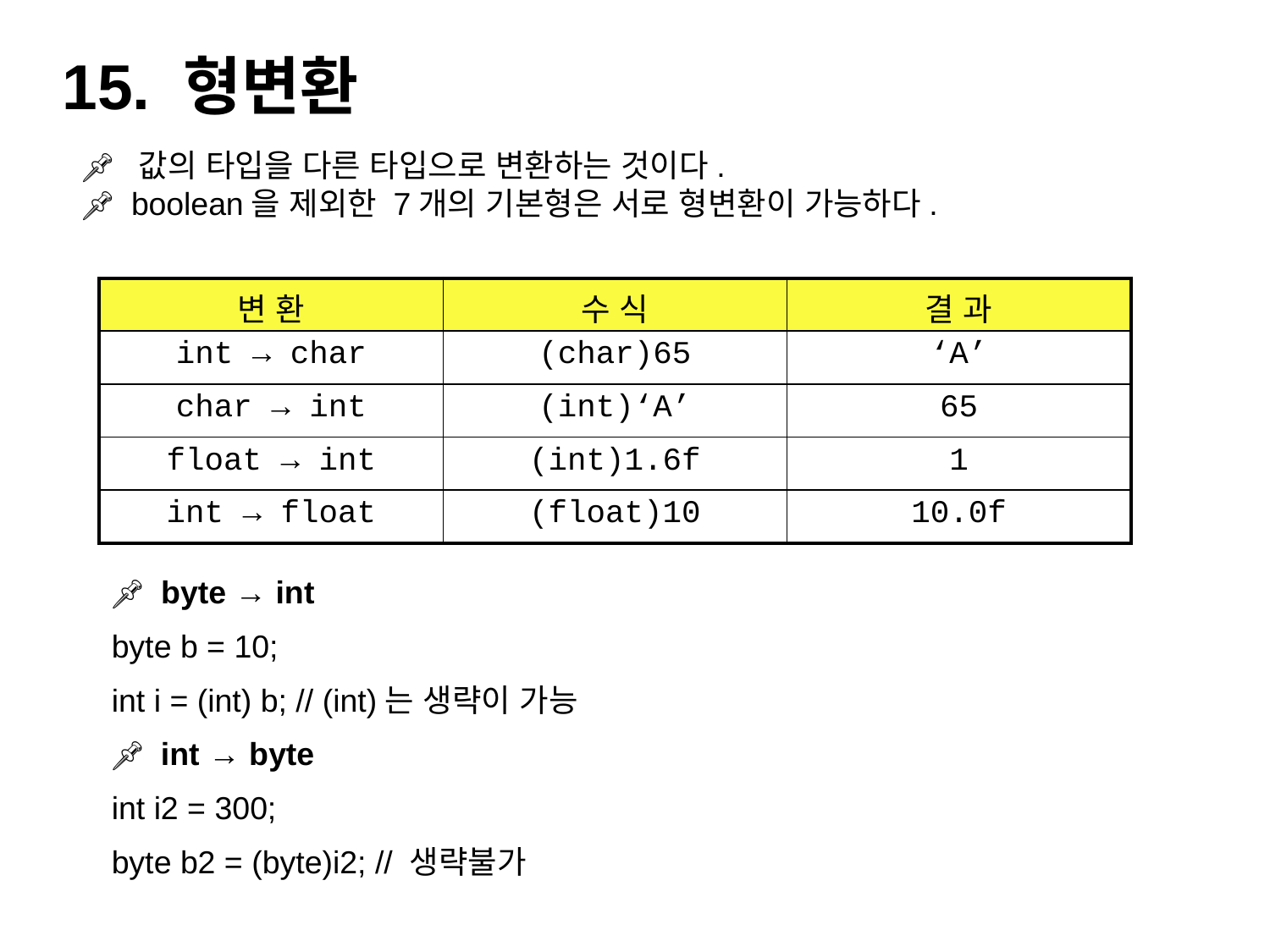

15. 형변환
📌  값의 타입을 다른 타입으로 변환하는 것이다.
📌  boolean을 제외한 7개의 기본형은 서로 형변환이 가능하다.

| 변 환 | 수 식 | 결 과 |
| --- | --- | --- |
| int → char | (char)65 | ‘A’ |
| char → int | (int)‘A’ | 65 |
| float → int | (int)1.6f | 1 |
| int → float | (float)10 | 10.0f |
📌  byte → int
byte b = 10;
int i = (int) b; // (int)는 생략이 가능
📌  int → byte
int i2 = 300;
byte b2 = (byte)i2; // 생략불가